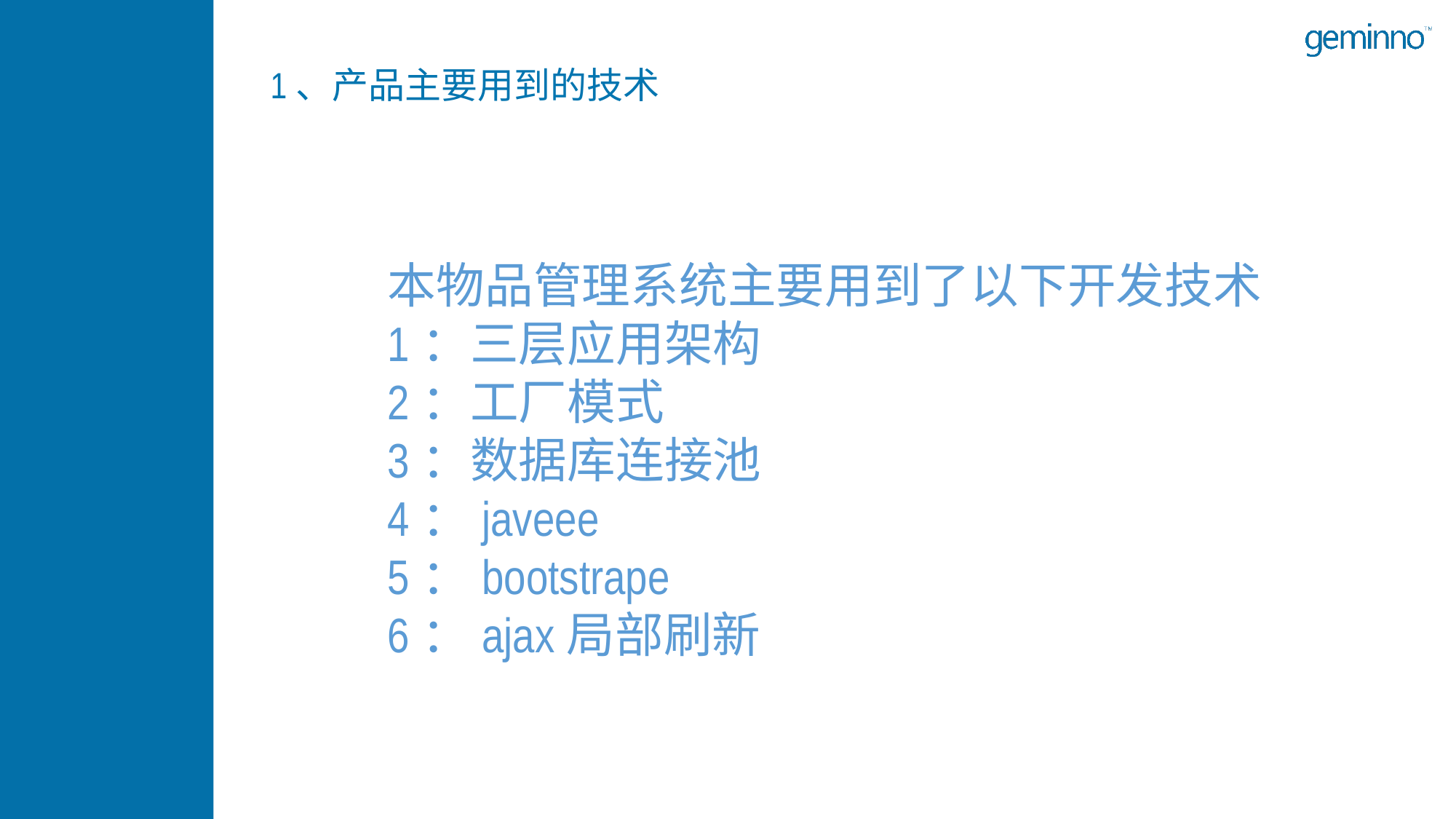

1、产品主要用到的技术

本物品管理系统主要用到了以下开发技术
1：三层应用架构
2：工厂模式
3：数据库连接池
4：javeee
5：bootstrape
6：ajax局部刷新